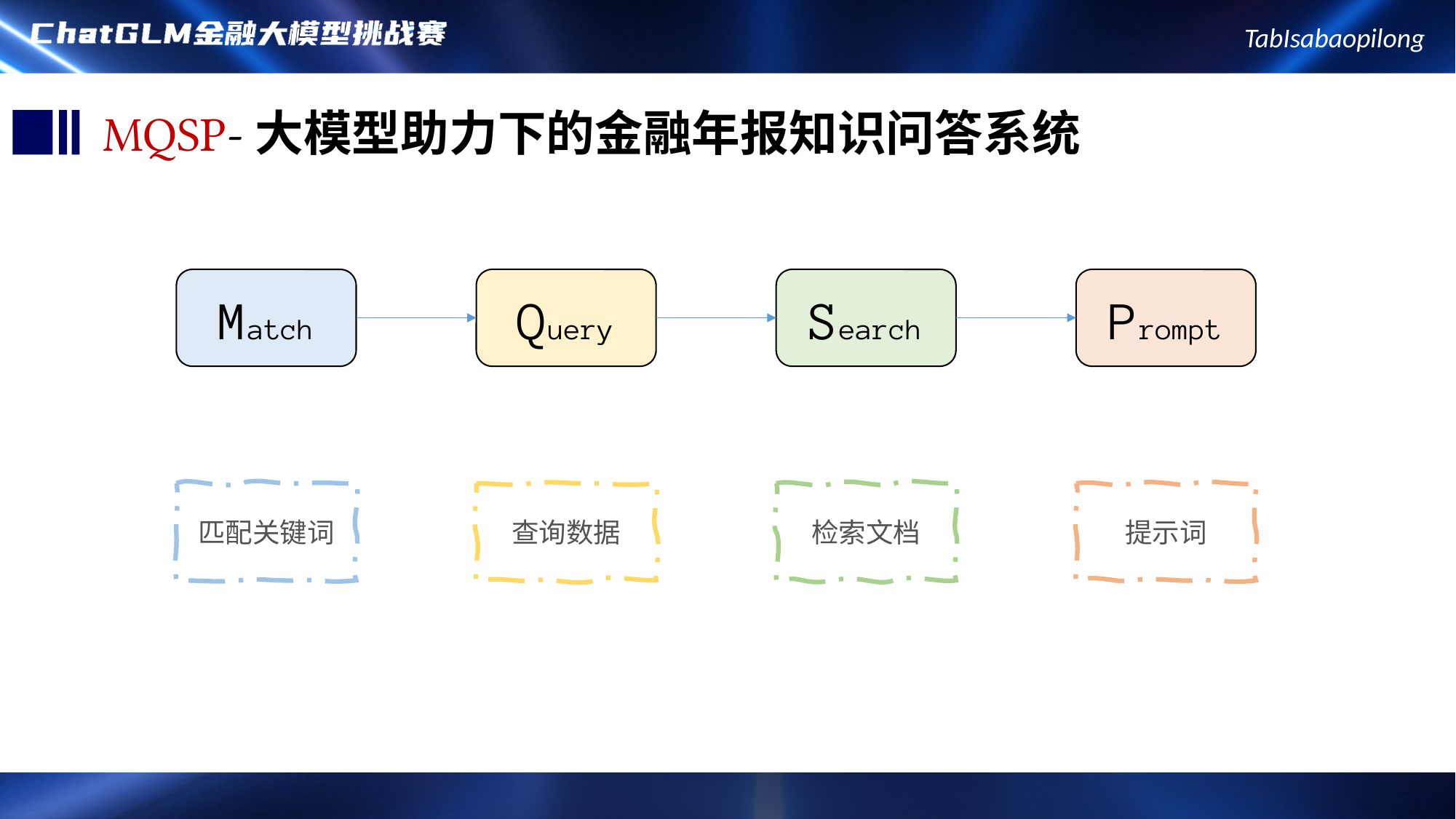

MQSP-大模型助力下的金融年报知识问答系统

Match
Query
Search
Prompt
检索文档
提示词
匹配关键词
查询数据